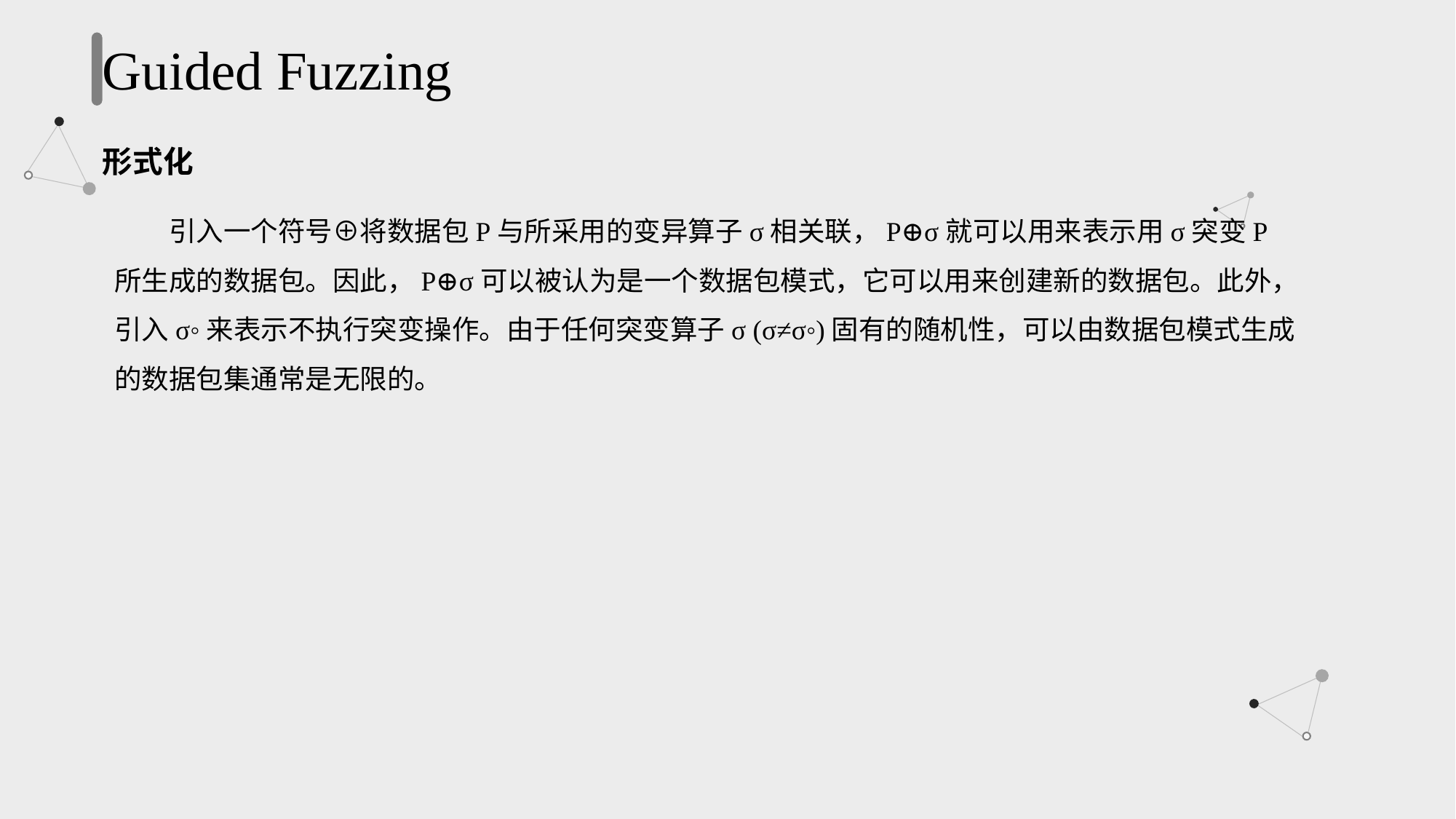

Guided Fuzzing

形式化
引入一个符号⊕将数据包P与所采用的变异算子σ相关联，P⊕σ就可以用来表示用σ突变P所生成的数据包。因此，P⊕σ可以被认为是一个数据包模式，它可以用来创建新的数据包。此外，引入σ◦来表示不执行突变操作。由于任何突变算子σ (σ≠σ◦)固有的随机性，可以由数据包模式生成的数据包集通常是无限的。